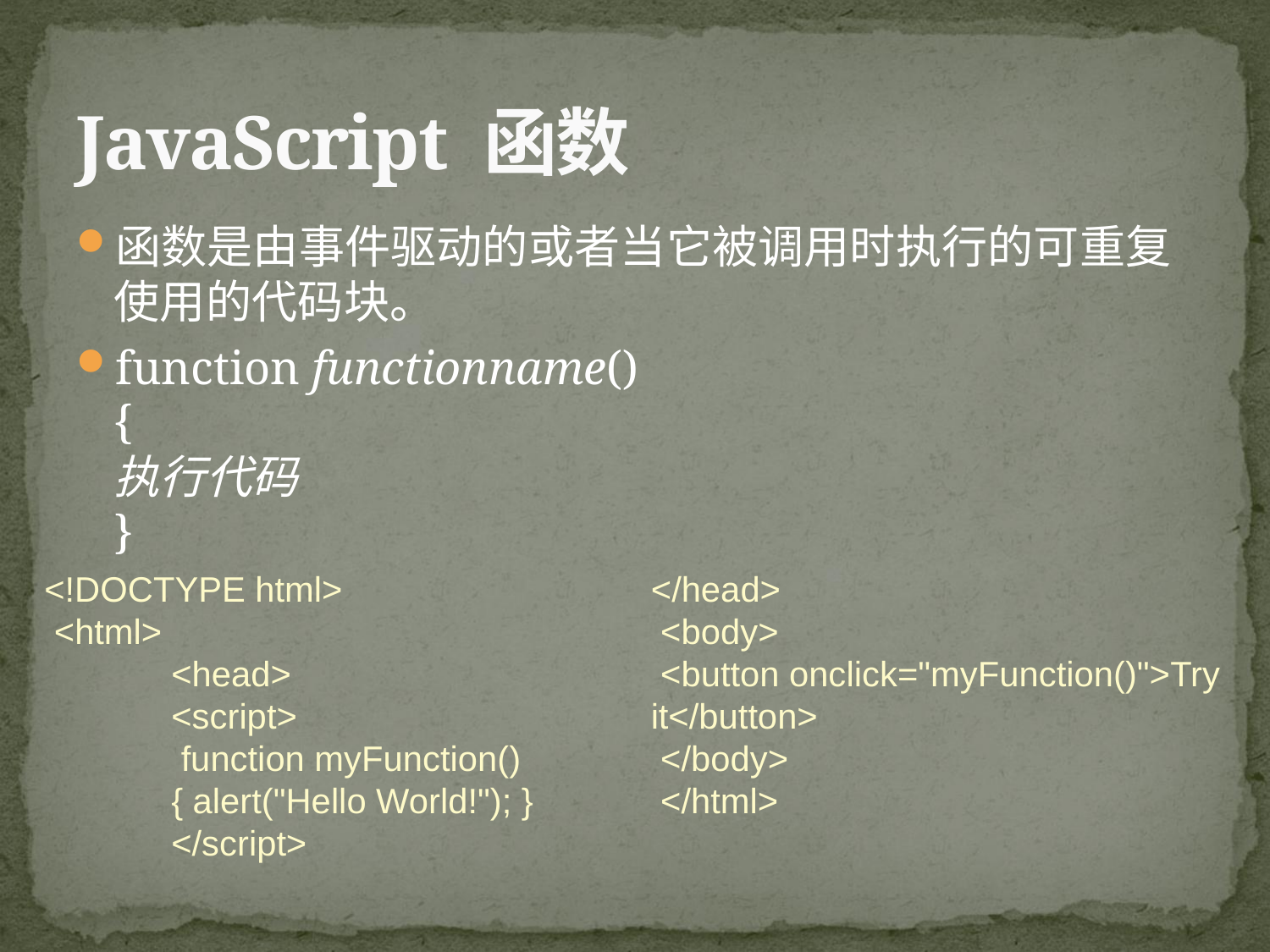

# JavaScript 函数
函数是由事件驱动的或者当它被调用时执行的可重复使用的代码块。
function functionname()
{
执行代码
}
<!DOCTYPE html>
 <html>
 	<head>
	<script>
	 function myFunction()
 	{ alert("Hello World!"); }
	</script>
</head>
 <body>
 <button onclick="myFunction()">Try it</button>
 </body>
 </html>